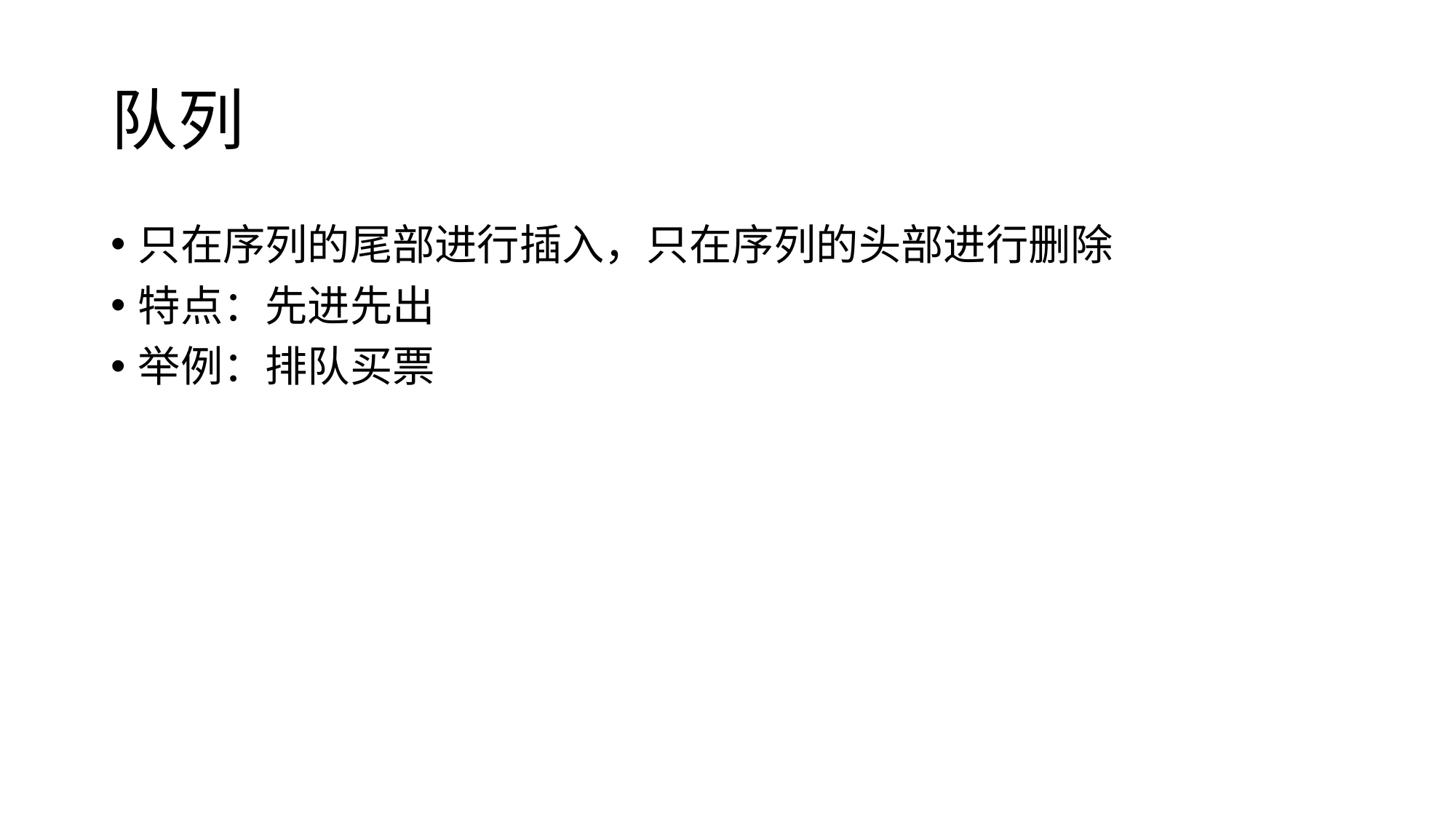

# 队列
只在序列的尾部进行插入，只在序列的头部进行删除
特点：先进先出
举例：排队买票